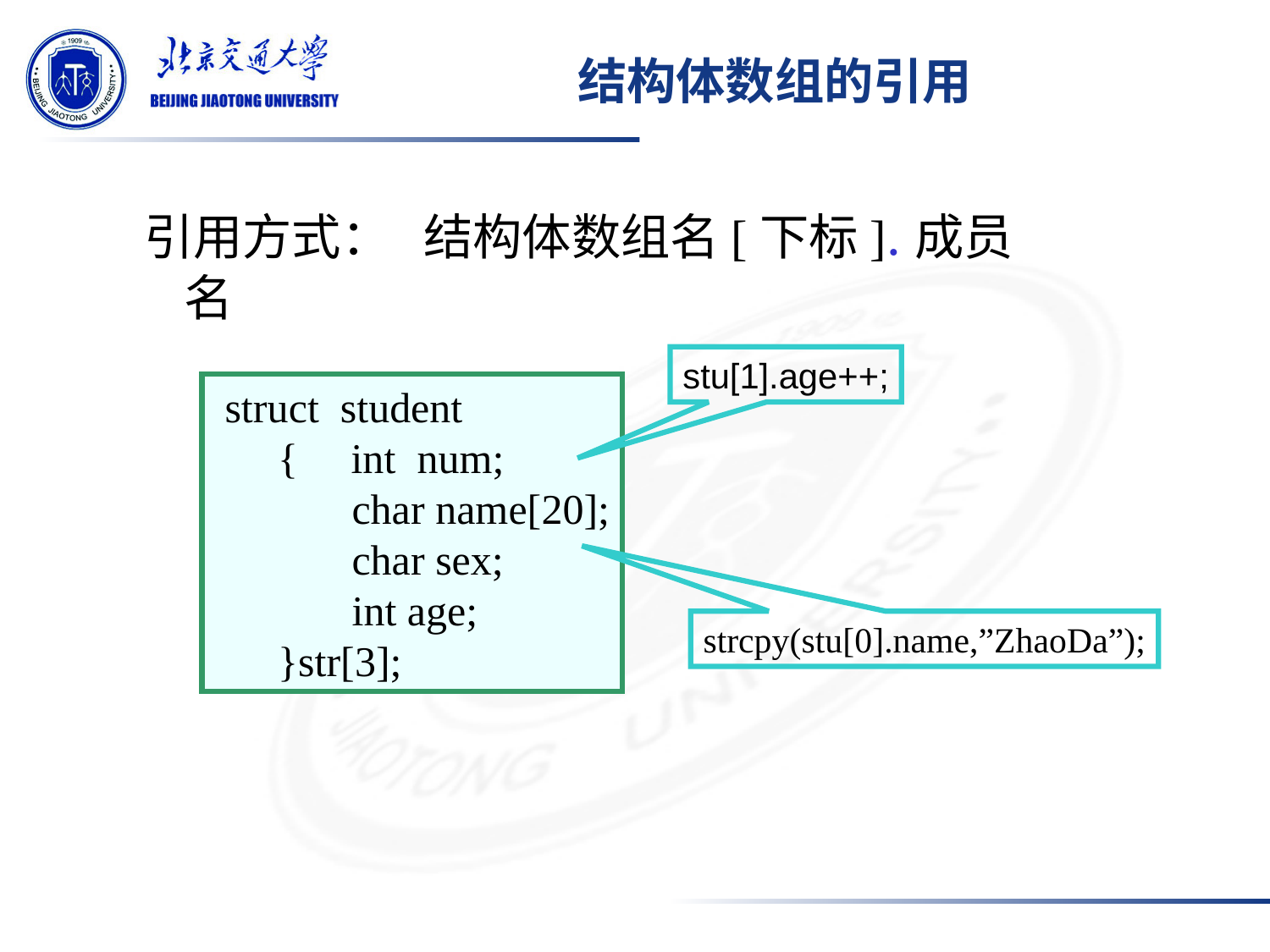

# 结构体数组的引用

引用方式：   结构体数组名[下标].成员名
stu[1].age++;
 struct  student
      {     int  num;
             char name[20];
             char sex;
             int age;
      }str[3];
strcpy(stu[0].name,”ZhaoDa”);